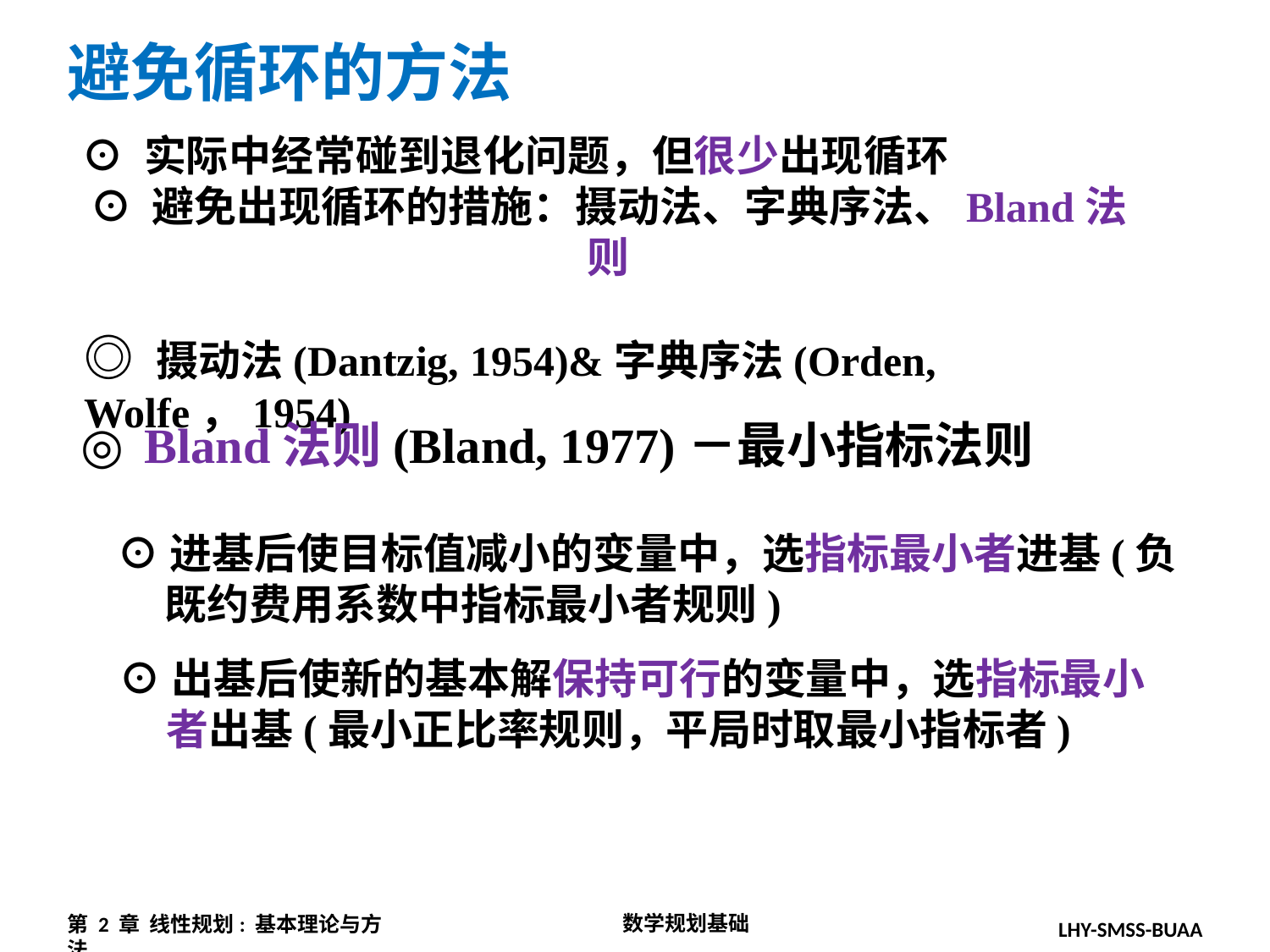

避免循环的方法
 ⊙ 实际中经常碰到退化问题，但很少出现循环
⊙ 避免出现循环的措施：摄动法、字典序法、Bland法则
◎ 摄动法(Dantzig, 1954)&字典序法(Orden, Wolfe，1954)
◎  Bland法则(Bland, 1977)－最小指标法则
⊙进基后使目标值减小的变量中，选指标最小者进基(负既约费用系数中指标最小者规则)
⊙出基后使新的基本解保持可行的变量中，选指标最小者出基(最小正比率规则，平局时取最小指标者)